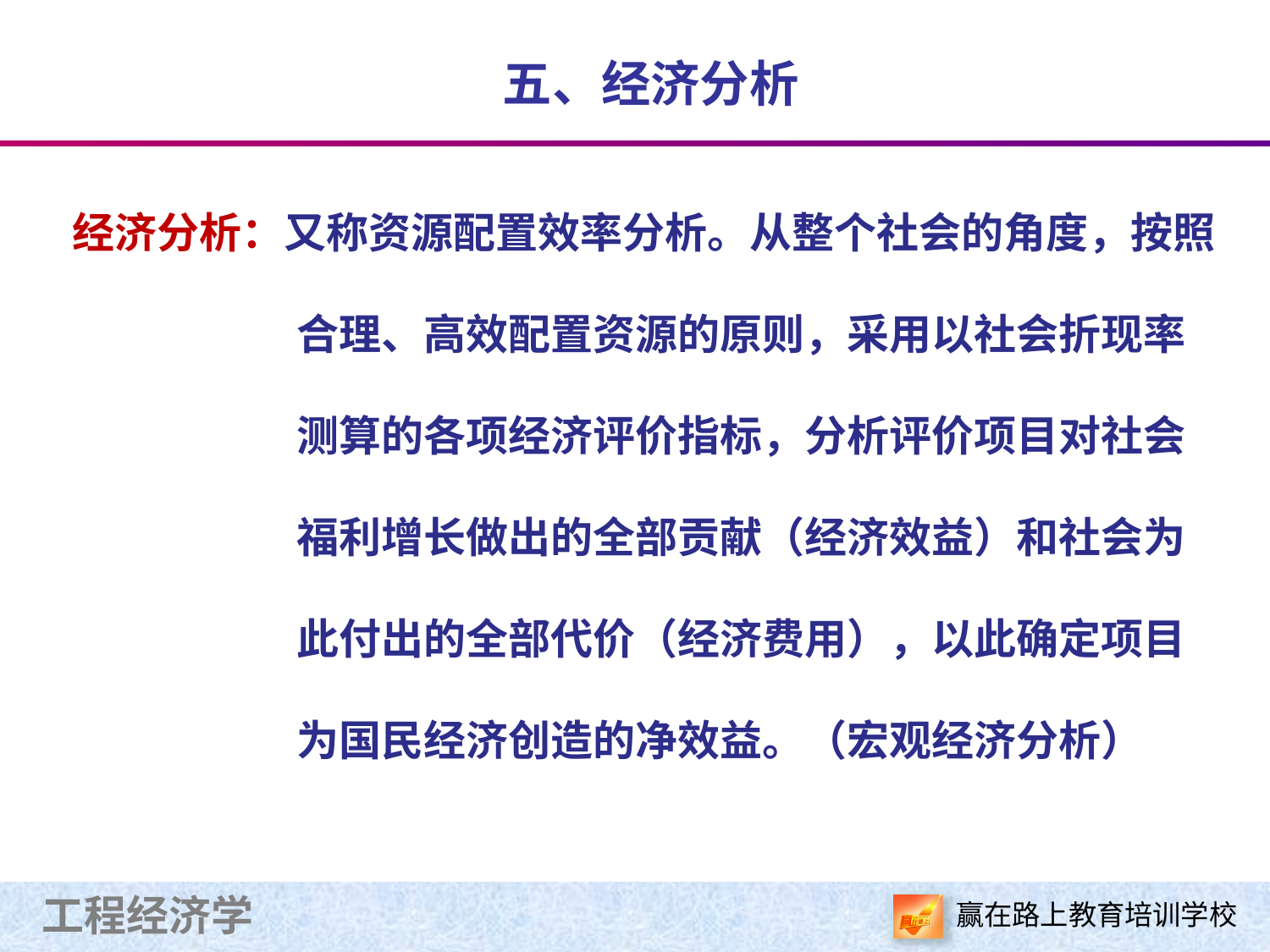

# 五、经济分析
经济分析：又称资源配置效率分析。从整个社会的角度，按照合理、高效配置资源的原则，采用以社会折现率测算的各项经济评价指标，分析评价项目对社会福利增长做出的全部贡献（经济效益）和社会为此付出的全部代价（经济费用），以此确定项目为国民经济创造的净效益。（宏观经济分析）